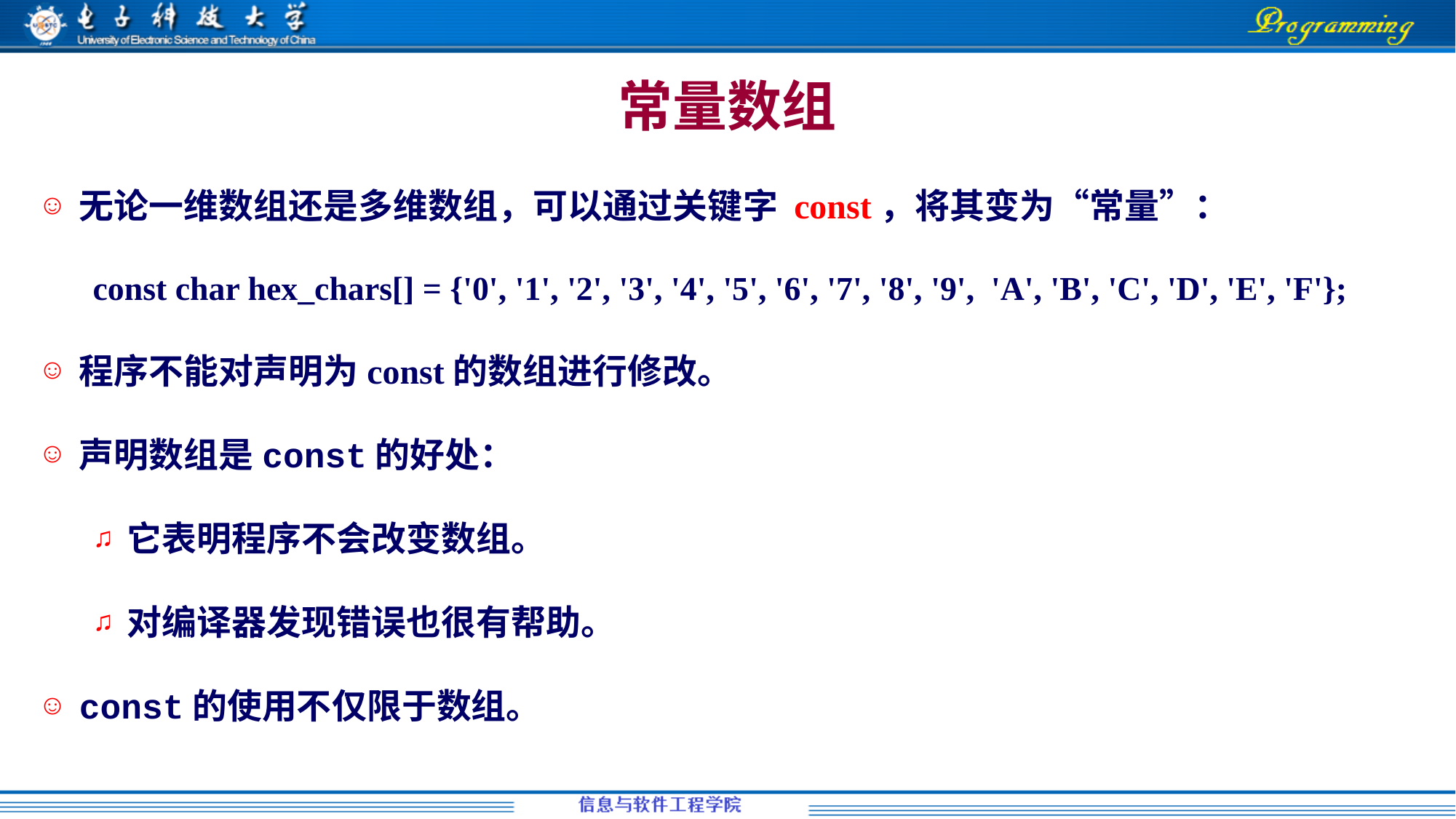

常量数组
无论一维数组还是多维数组，可以通过关键字 const，将其变为“常量”：
const char hex_chars[] = {'0', '1', '2', '3', '4', '5', '6', '7', '8', '9',  'A', 'B', 'C', 'D', 'E', 'F'};
程序不能对声明为const的数组进行修改。
声明数组是const的好处：
它表明程序不会改变数组。
对编译器发现错误也很有帮助。
const的使用不仅限于数组。